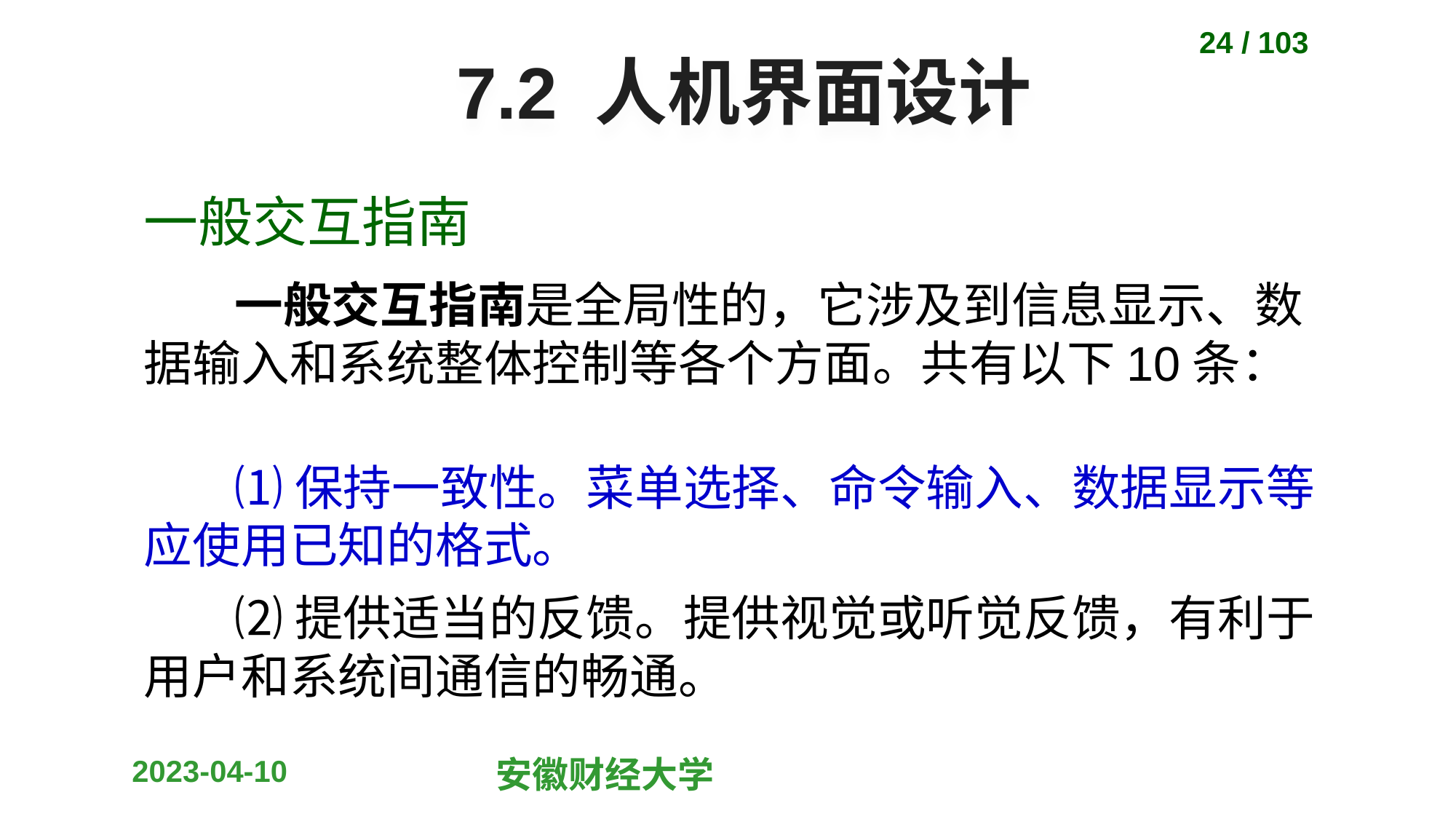

24 / 103
# 7.2 人机界面设计
一般交互指南
一般交互指南是全局性的，它涉及到信息显示、数据输入和系统整体控制等各个方面。共有以下10条：
⑴保持一致性。菜单选择、命令输入、数据显示等应使用已知的格式。
⑵提供适当的反馈。提供视觉或听觉反馈，有利于用户和系统间通信的畅通。
2023-04-10
安徽财经大学